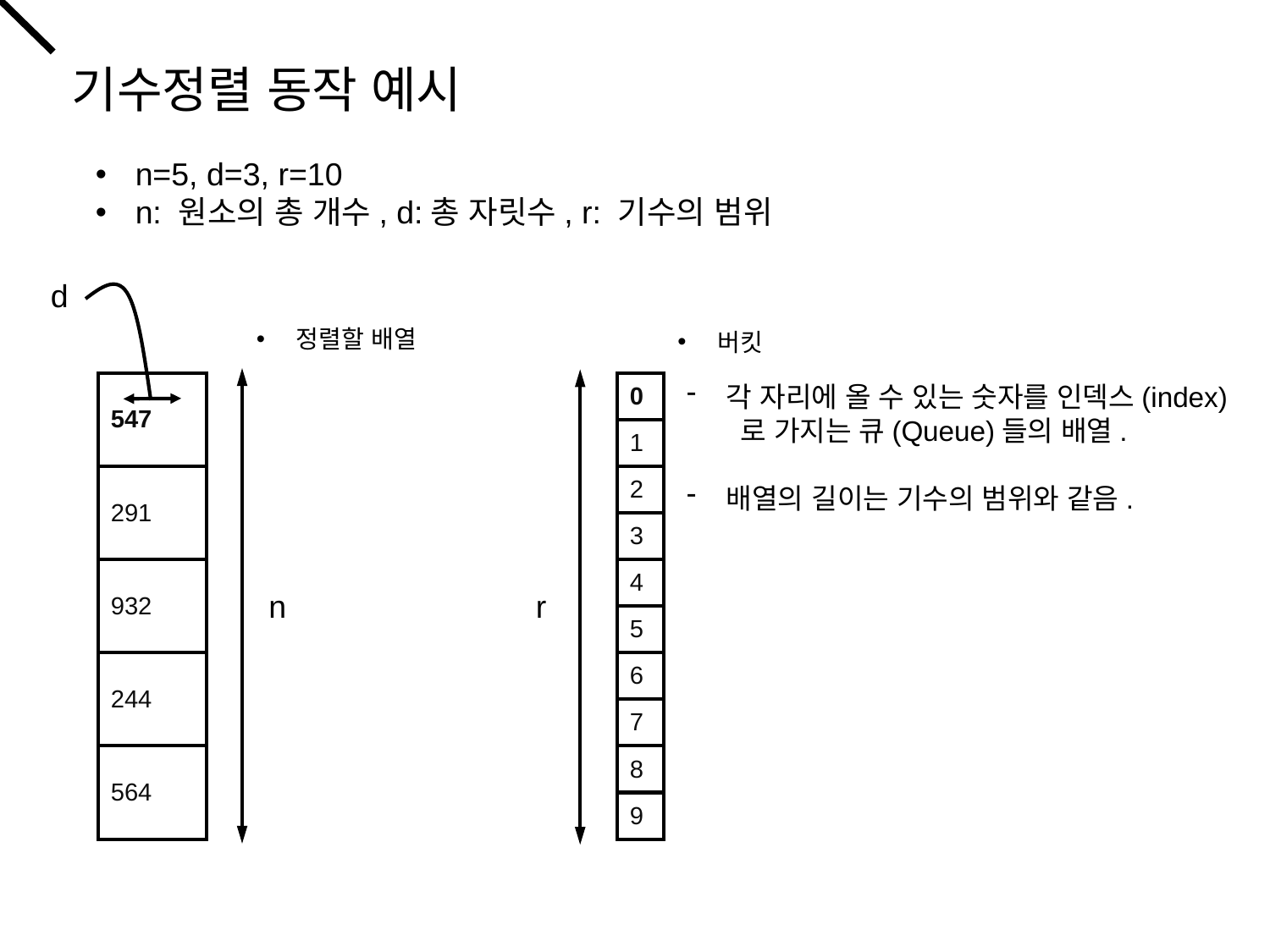

기수정렬 동작 예시
n=5, d=3, r=10
n: 원소의 총 개수, d:총 자릿수, r: 기수의 범위
d

정렬할 배열
버킷
| 547 |
| --- |
| 291 |
| 932 |
| 244 |
| 564 |
| 0 |
| --- |
| 1 |
| 2 |
| 3 |
| 4 |
| 5 |
| 6 |
| 7 |
| 8 |
| 9 |
각 자리에 올 수 있는 숫자를 인덱스(index)
      로 가지는 큐(Queue)들의 배열.

배열의 길이는 기수의 범위와 같음.
n
r